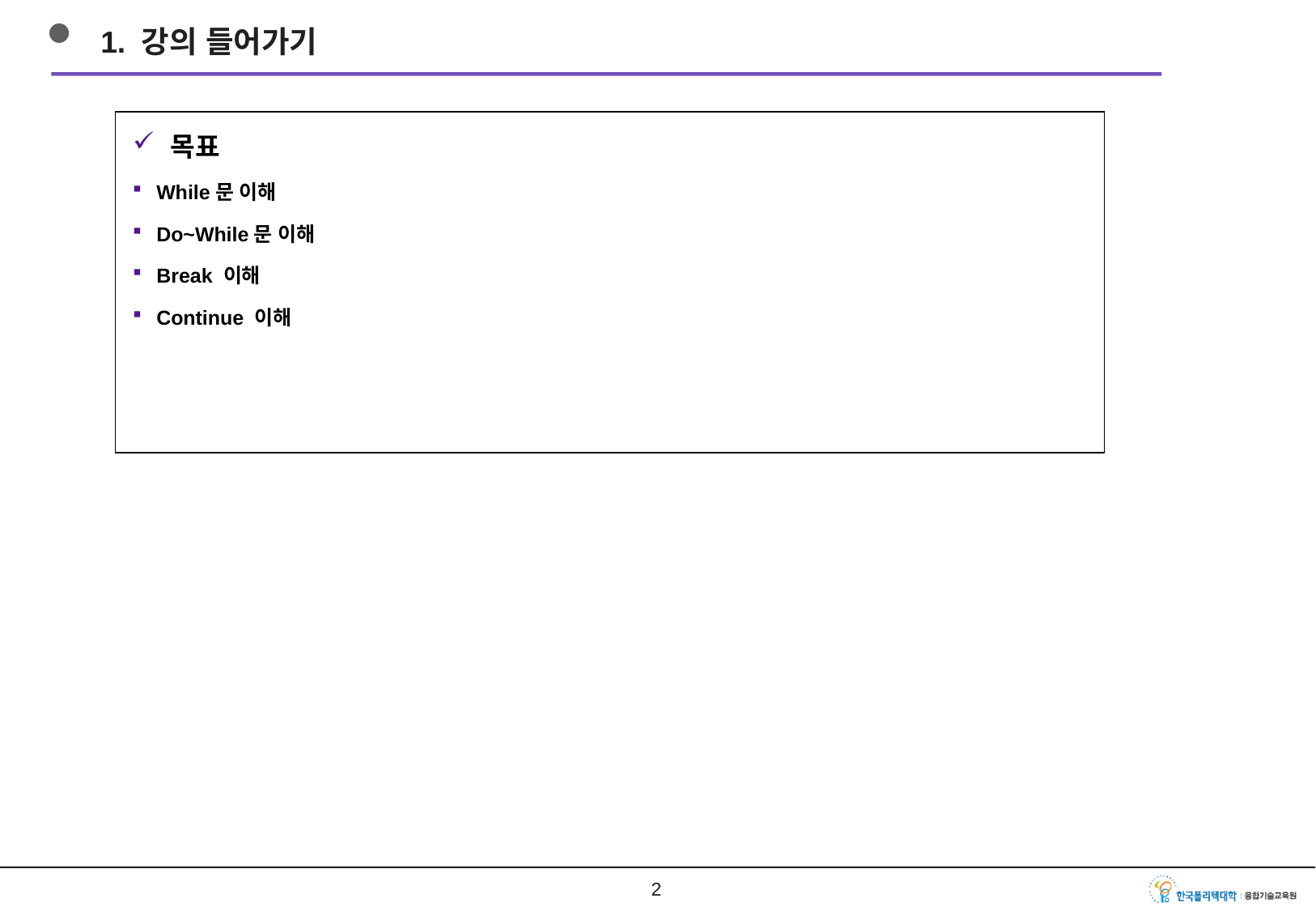

1. 강의 들어가기
목표
While문 이해
Do~While문 이해
Break 이해
Continue 이해
2